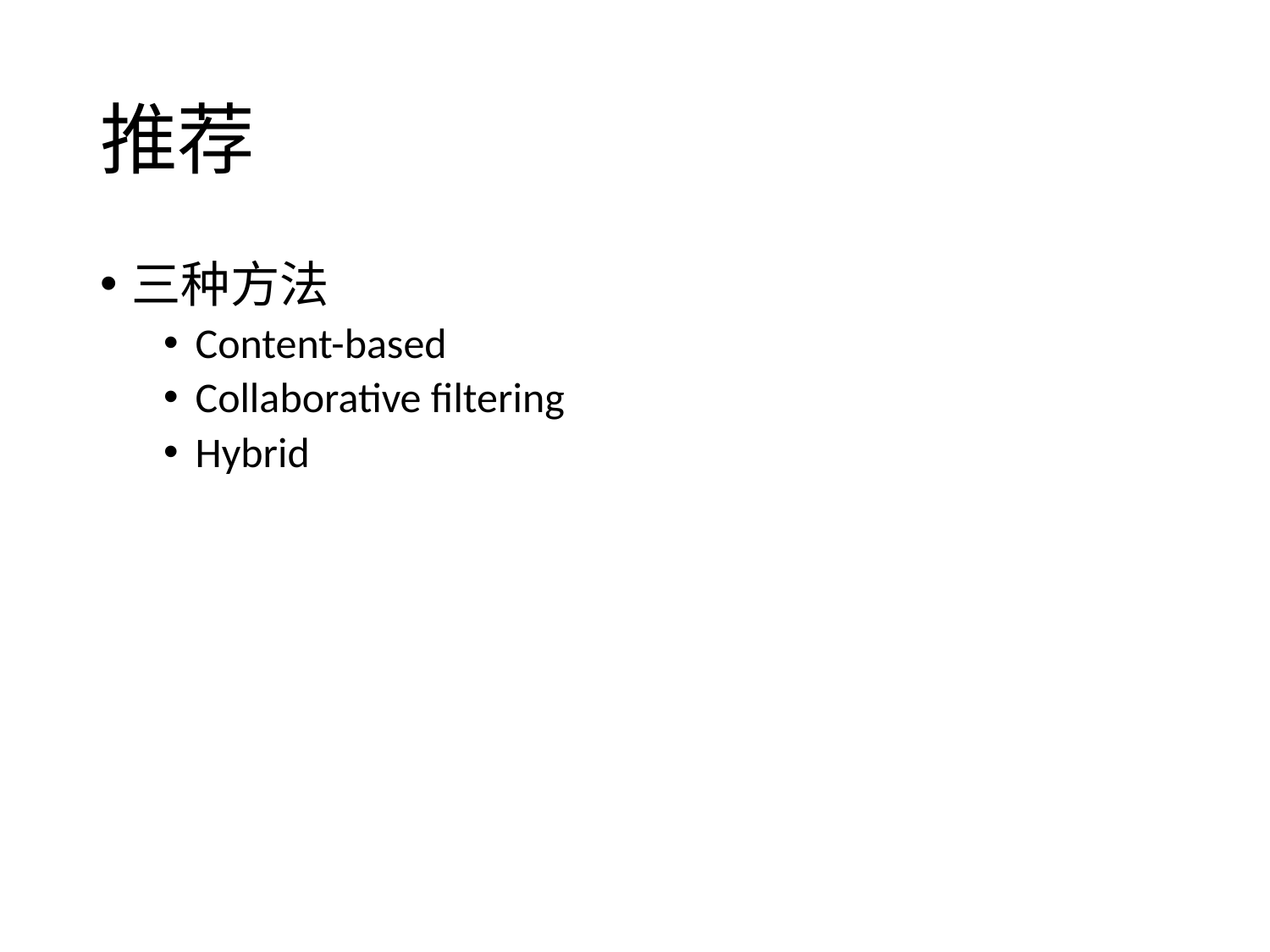

# 推荐
三种方法
Content-based
Collaborative filtering
Hybrid